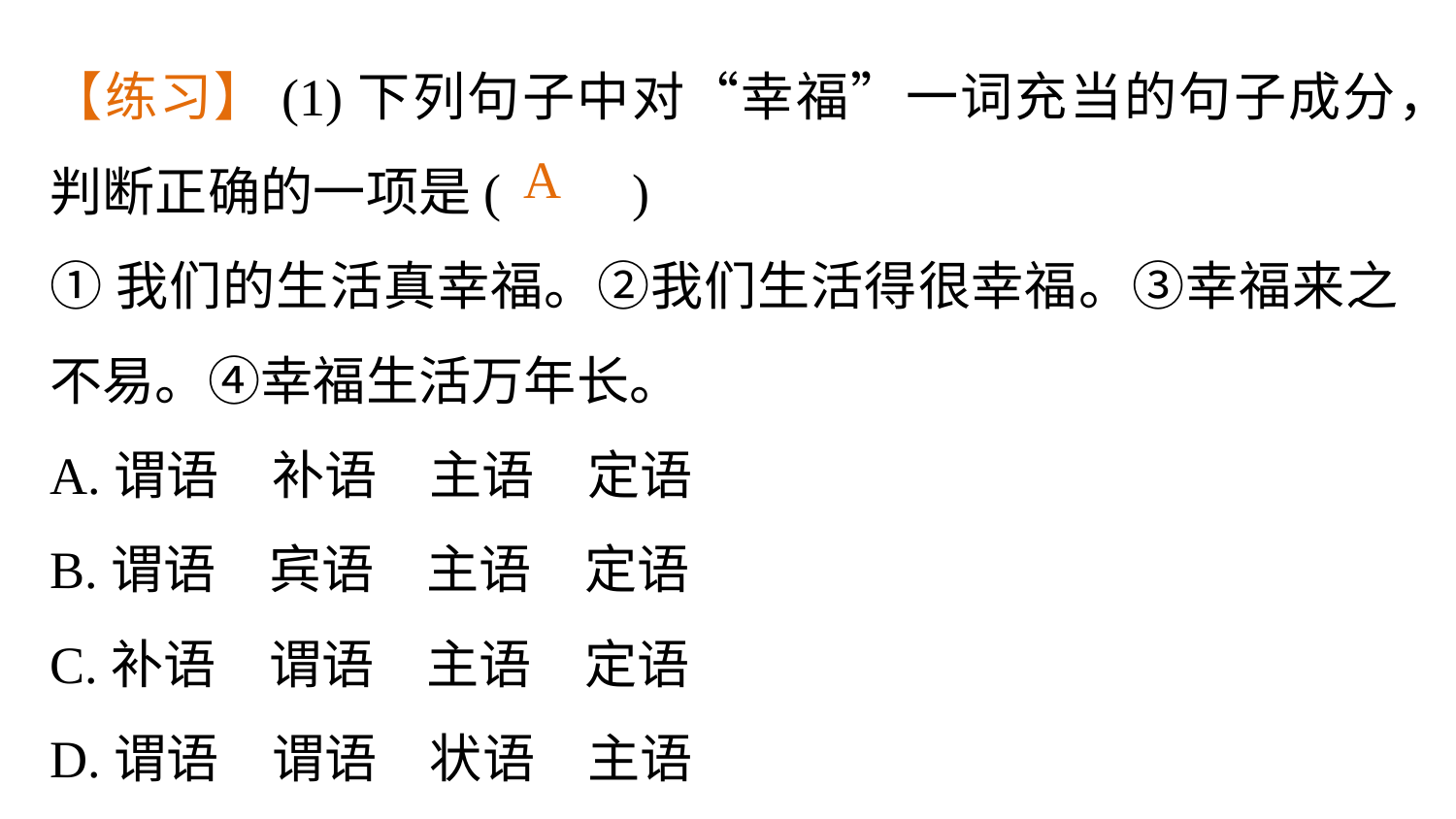

【练习】(1)下列句子中对“幸福”一词充当的句子成分，判断正确的一项是(　　)
①我们的生活真幸福。②我们生活得很幸福。③幸福来之不易。④幸福生活万年长。
A.谓语　补语　主语　定语
B.谓语　宾语　主语　定语
C.补语　谓语　主语　定语
D.谓语　谓语　状语　主语
A